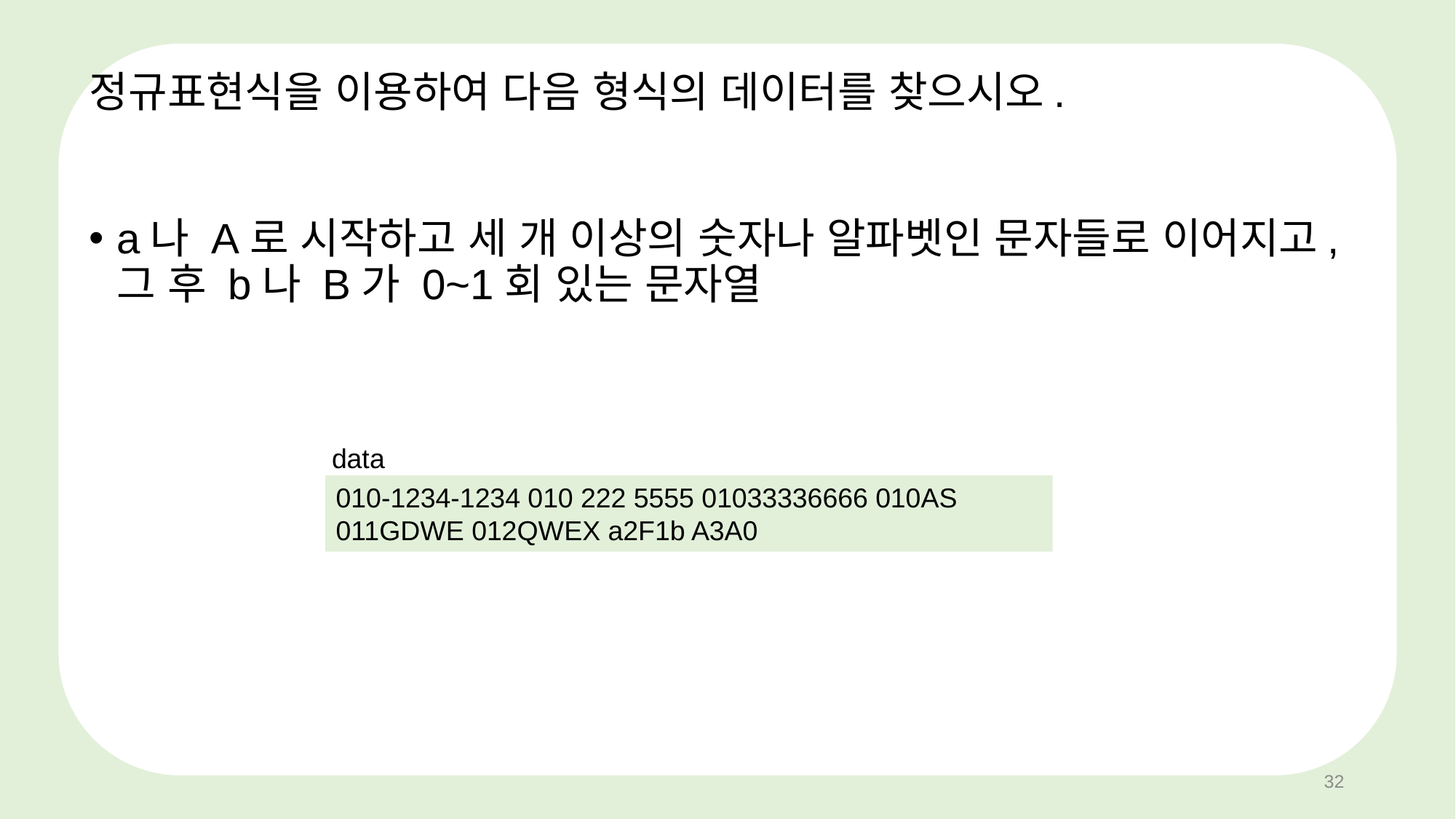

정규표현식을 이용하여 다음 형식의 데이터를 찾으시오.
a나 A로 시작하고 세 개 이상의 숫자나 알파벳인 문자들로 이어지고, 그 후 b나 B가 0~1회 있는 문자열
data
010-1234-1234 010 222 5555 01033336666 010AS 011GDWE 012QWEX a2F1b A3A0
[aA]\w{3,}[bB]?
32